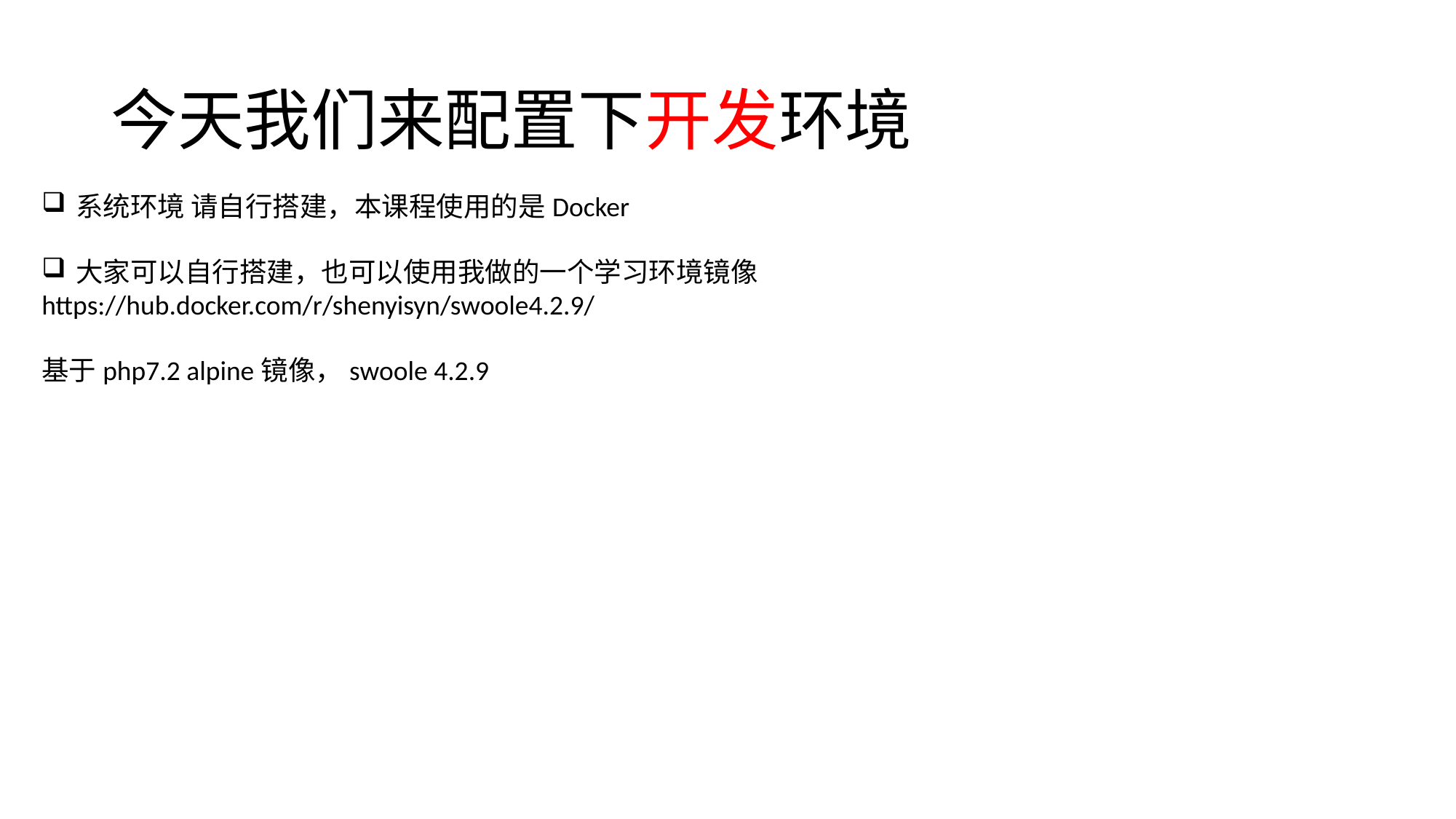

# 今天我们来配置下开发环境
系统环境 请自行搭建，本课程使用的是Docker

大家可以自行搭建，也可以使用我做的一个学习环境镜像
https://hub.docker.com/r/shenyisyn/swoole4.2.9/

基于php7.2 alpine镜像，swoole 4.2.9